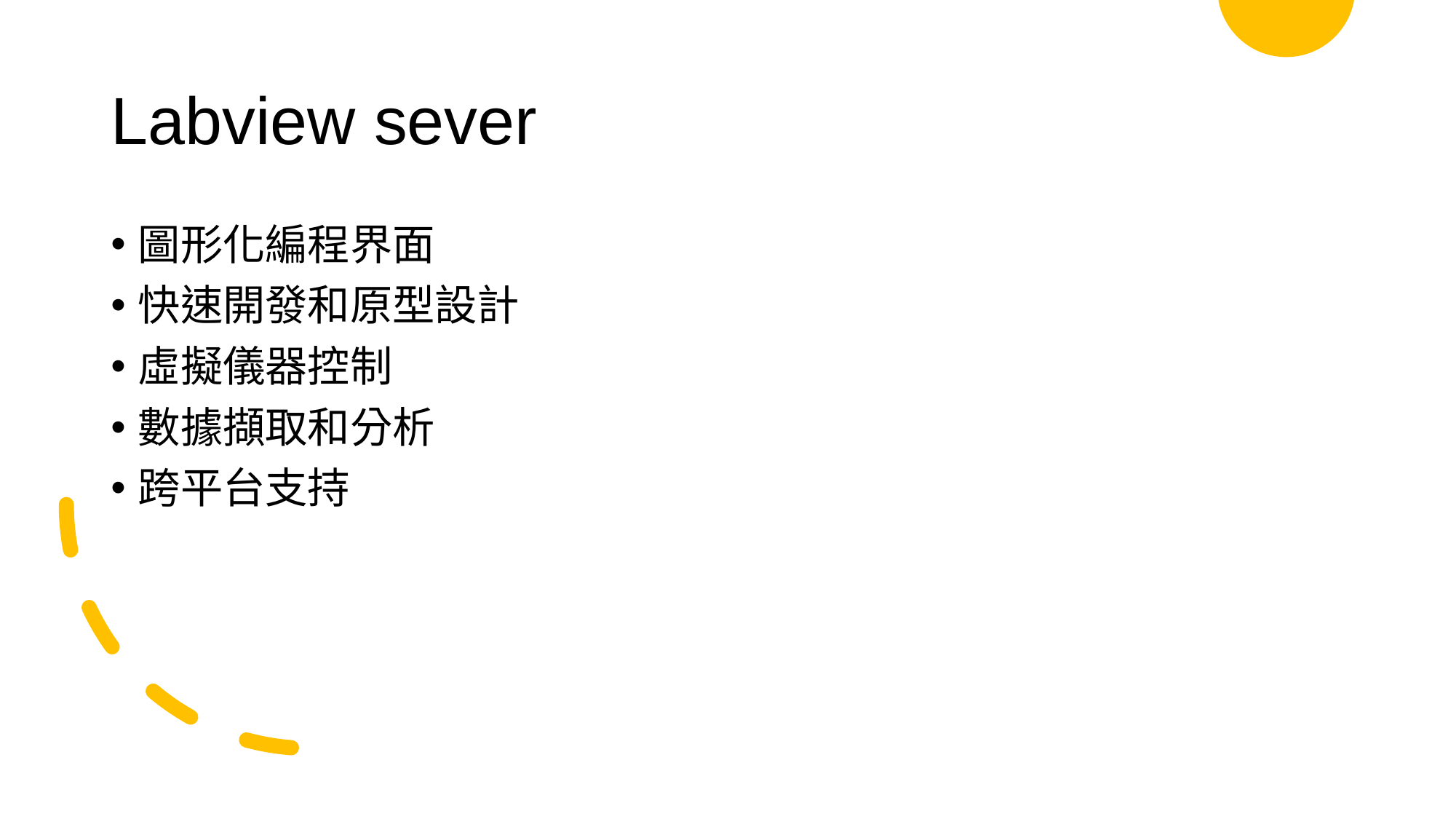

# Labview sever
圖形化編程界面
快速開發和原型設計
虛擬儀器控制
數據擷取和分析
跨平台支持